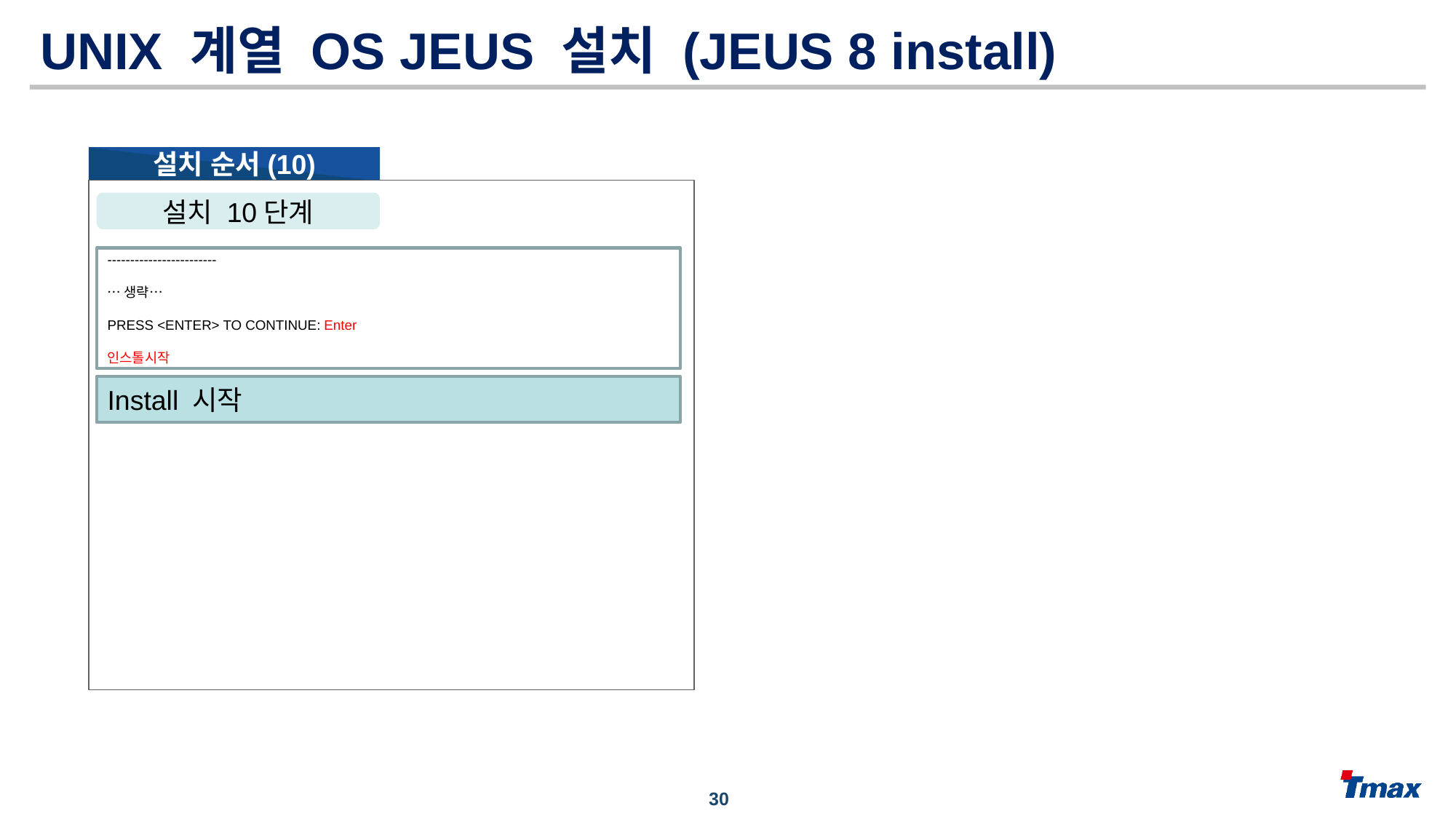

UNIX 계열 OS JEUS 설치 (JEUS 8 install)
설치 순서(10)

설치 10단계
------------------------

…생략…

PRESS <ENTER> TO CONTINUE: Enter

인스톨시작
Install 시작